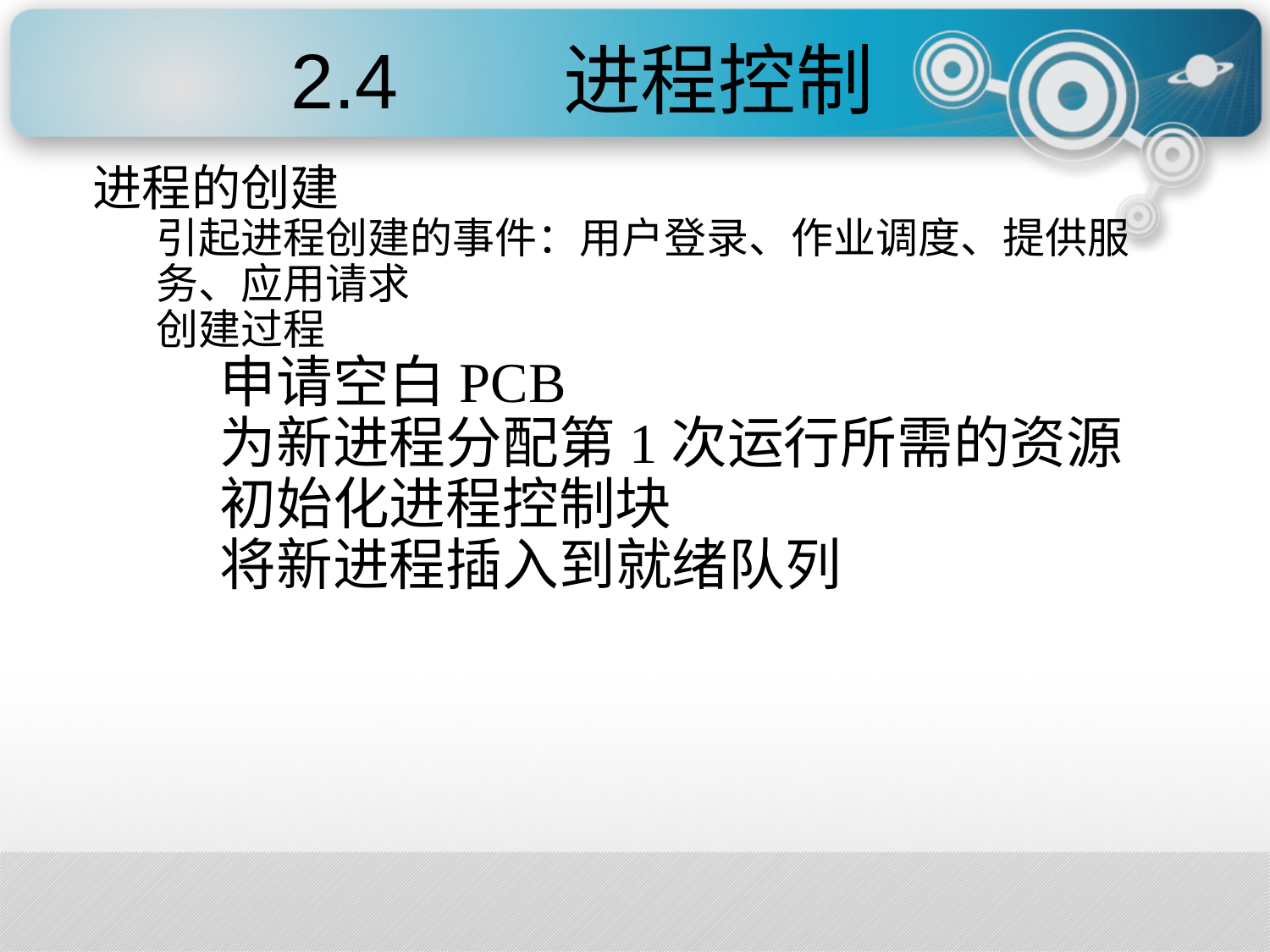

2.4	 进程控制
进程的创建
引起进程创建的事件：用户登录、作业调度、提供服务、应用请求
创建过程
申请空白PCB
为新进程分配第1次运行所需的资源
初始化进程控制块
将新进程插入到就绪队列